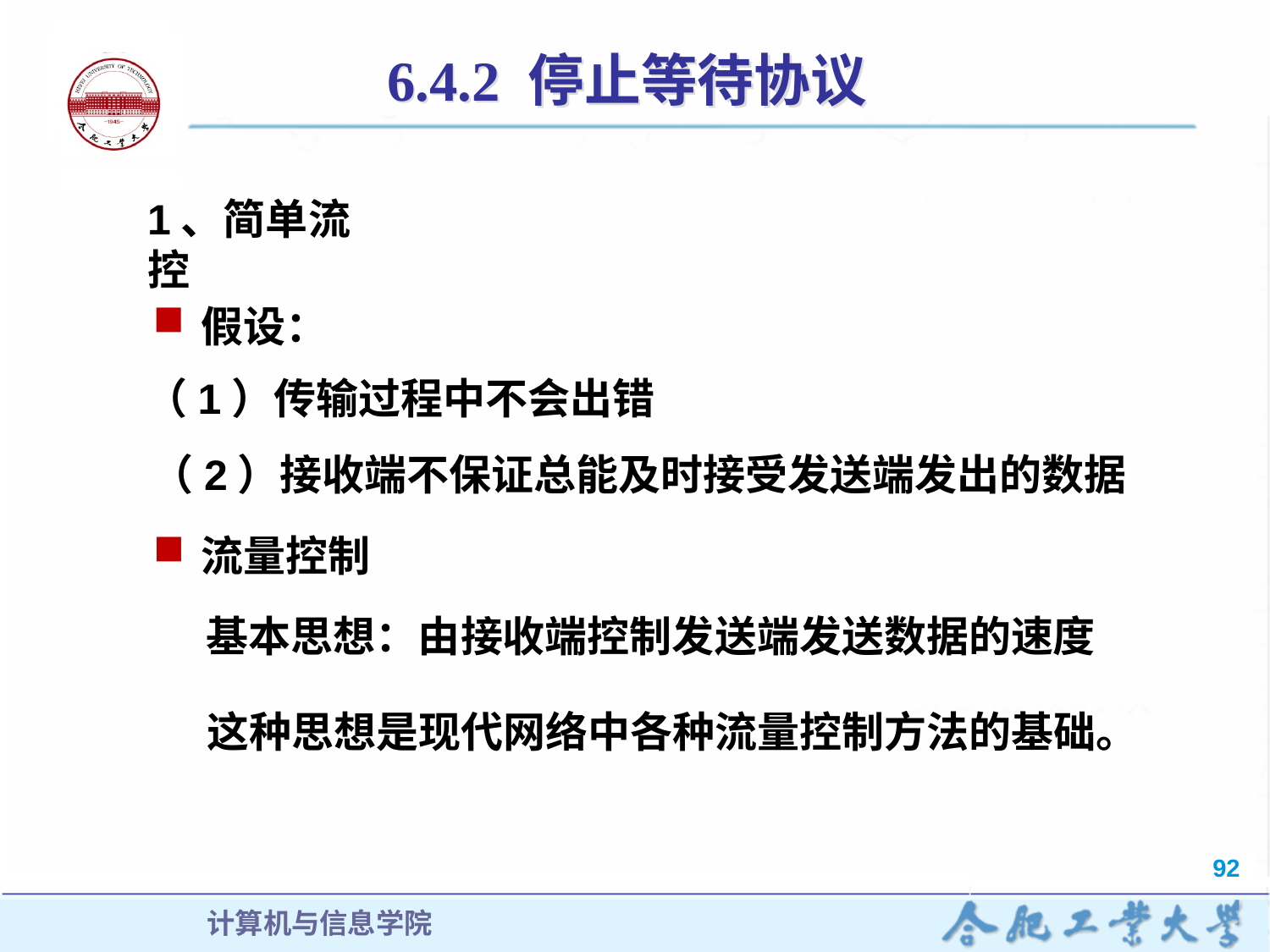

# 6.4.2 停止等待协议
1、简单流控
假设：
（1）传输过程中不会出错
（2）接收端不保证总能及时接受发送端发出的数据
流量控制
基本思想：由接收端控制发送端发送数据的速度
这种思想是现代网络中各种流量控制方法的基础。